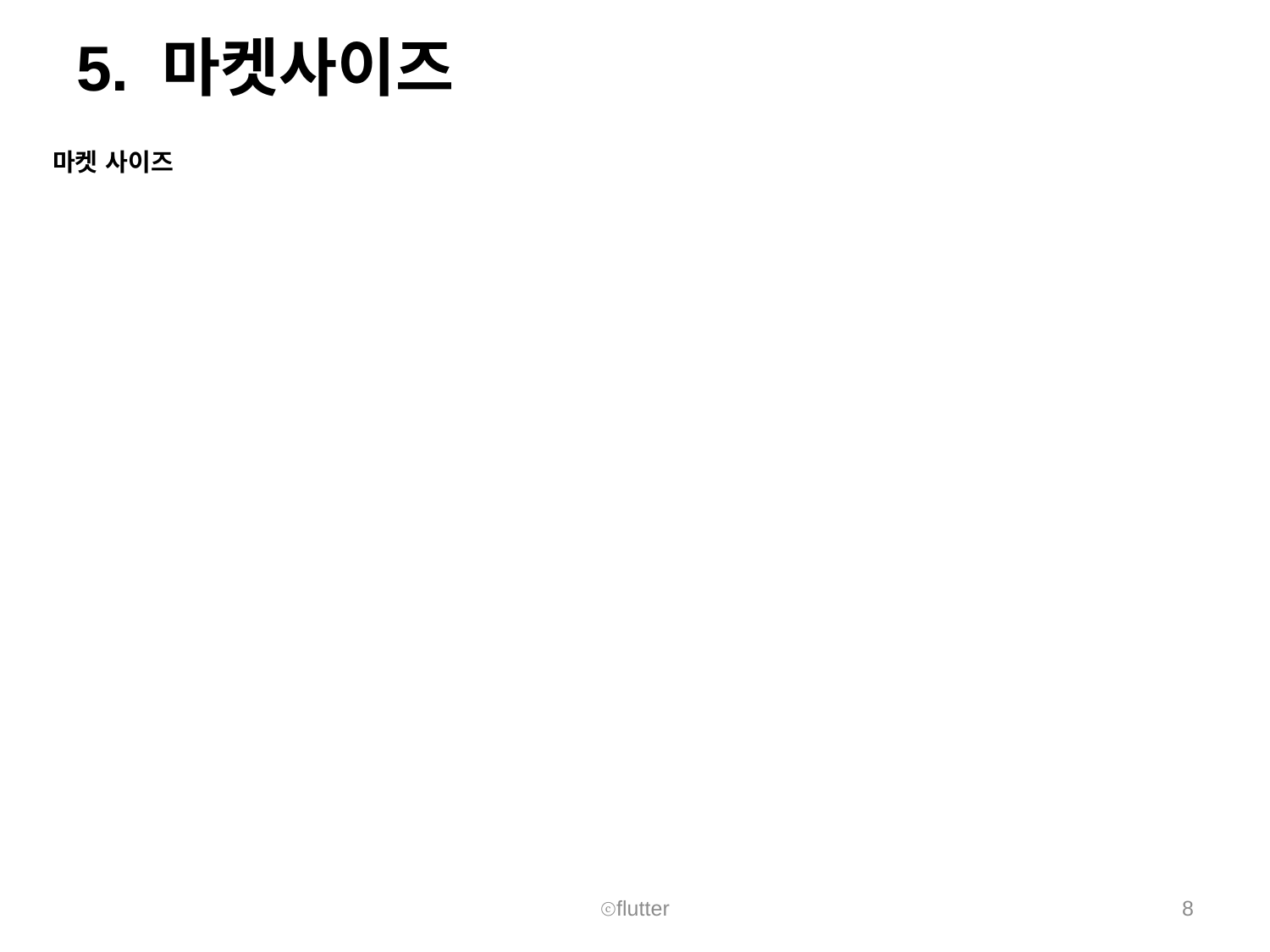

# 5. 마켓사이즈
마켓 사이즈
ⓒflutter
8